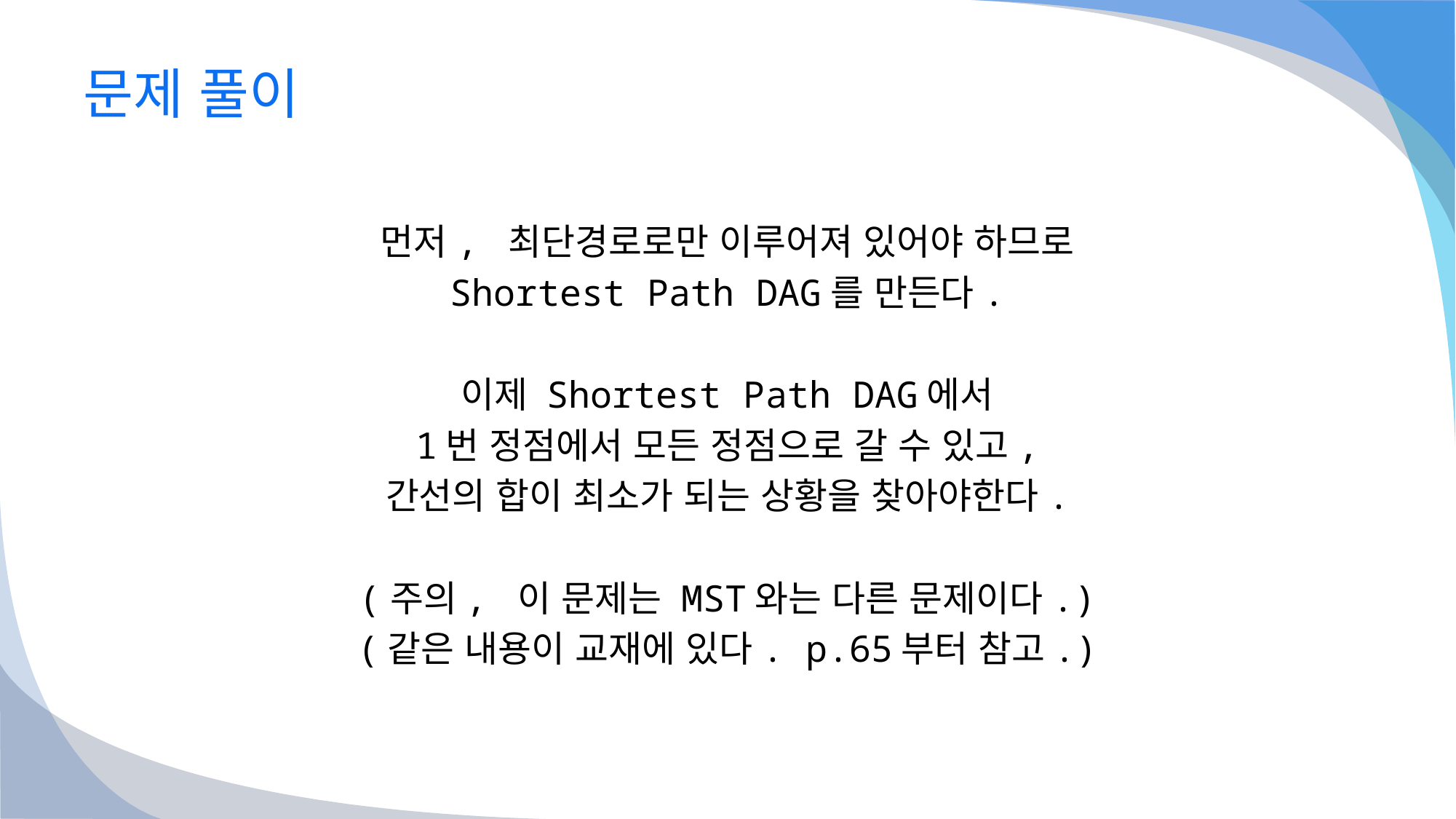

# 문제 풀이

먼저, 최단경로로만 이루어져 있어야 하므로
Shortest Path DAG를 만든다.

이제 Shortest Path DAG에서
1번 정점에서 모든 정점으로 갈 수 있고,
간선의 합이 최소가 되는 상황을 찾아야한다.

(주의, 이 문제는 MST와는 다른 문제이다.)
(같은 내용이 교재에 있다. p.65부터 참고.)